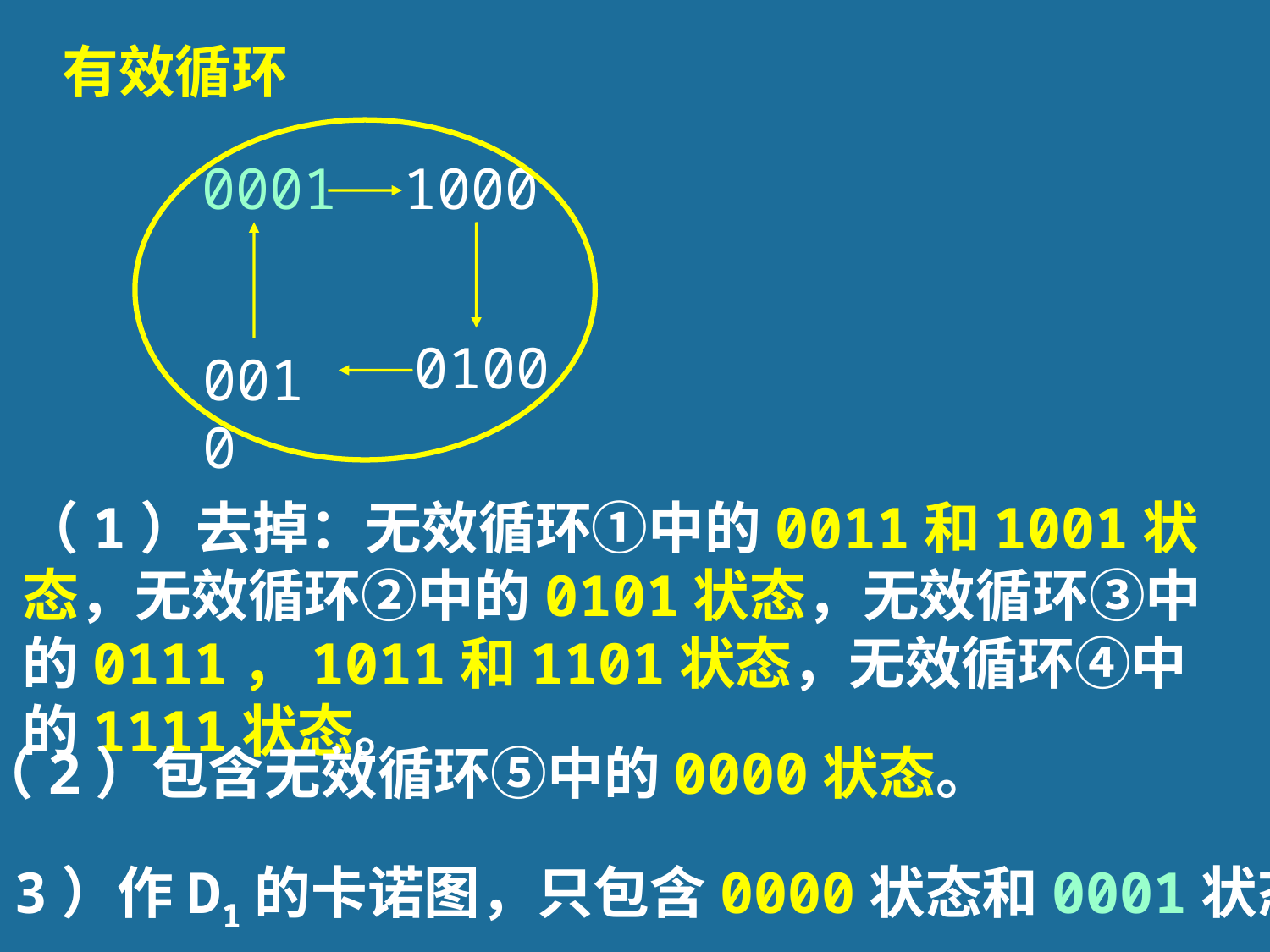

有效循环

 0001
1000

0100
0010

（1）去掉：无效循环①中的0011和1001状态，无效循环②中的0101状态，无效循环③中的0111，1011和1101状态，无效循环④中的1111状态。
（2）包含无效循环⑤中的0000状态。
（3）作D1的卡诺图，只包含0000状态和0001状态。
170